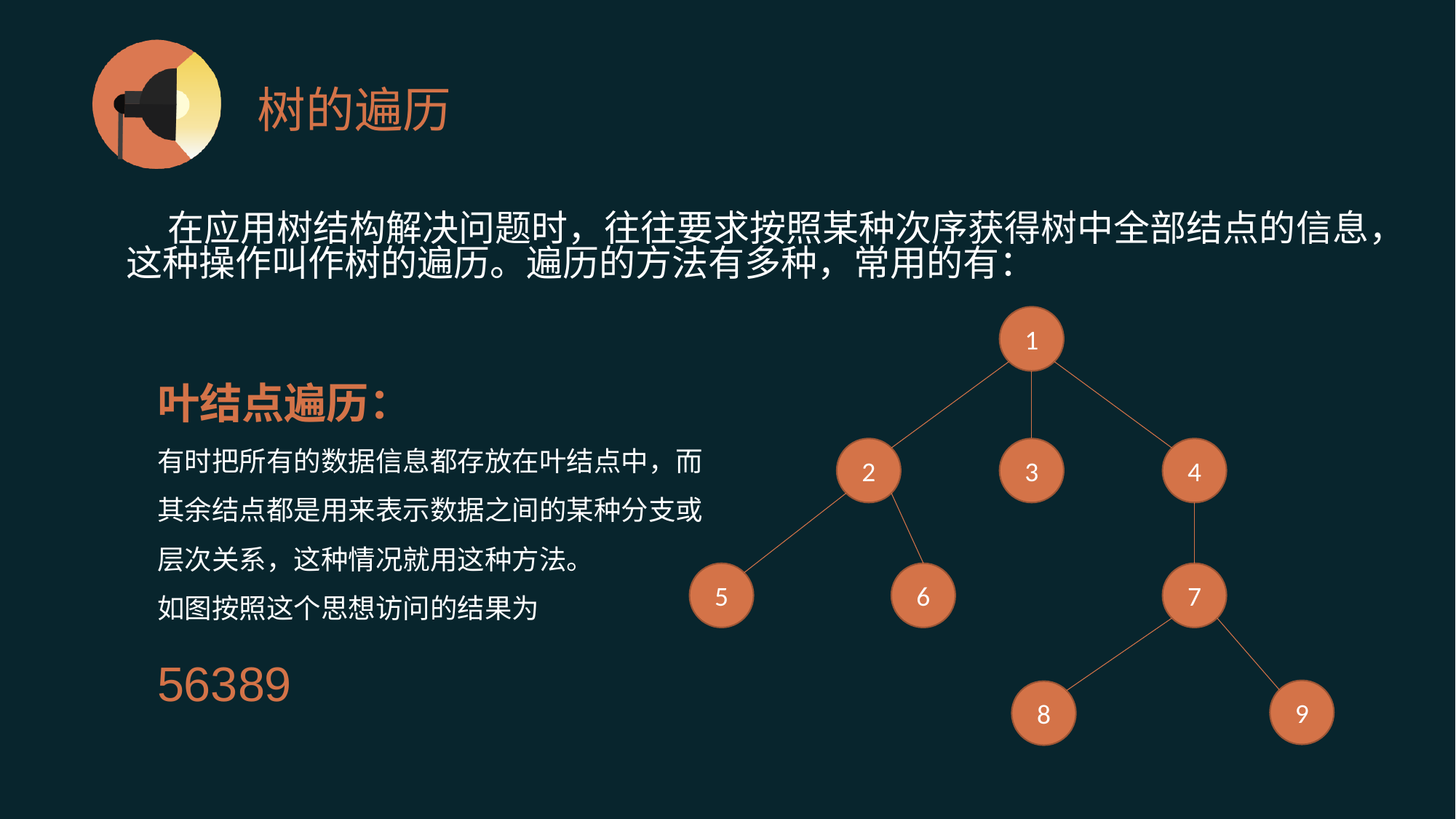

# 树的遍历
	    在应用树结构解决问题时，往往要求按照某种次序获得树中全部结点的信息，这种操作叫作树的遍历。遍历的方法有多种，常用的有：

1
叶结点遍历：
有时把所有的数据信息都存放在叶结点中，而其余结点都是用来表示数据之间的某种分支或层次关系，这种情况就用这种方法。
如图按照这个思想访问的结果为
56389
2
3
4
5
6
7
9
8